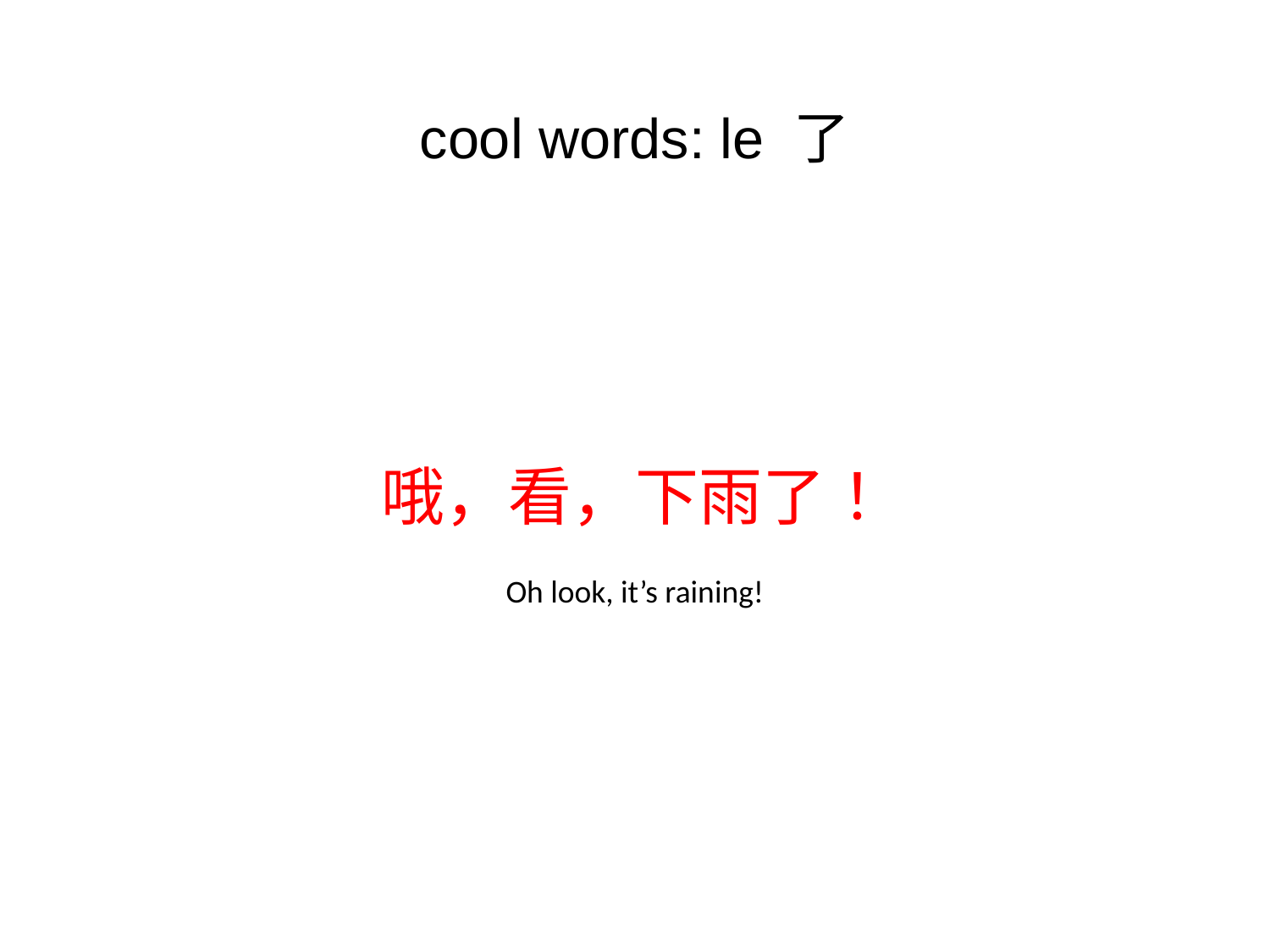

cool words: le 了
哦，看，下雨了！

Oh look, it’s raining!